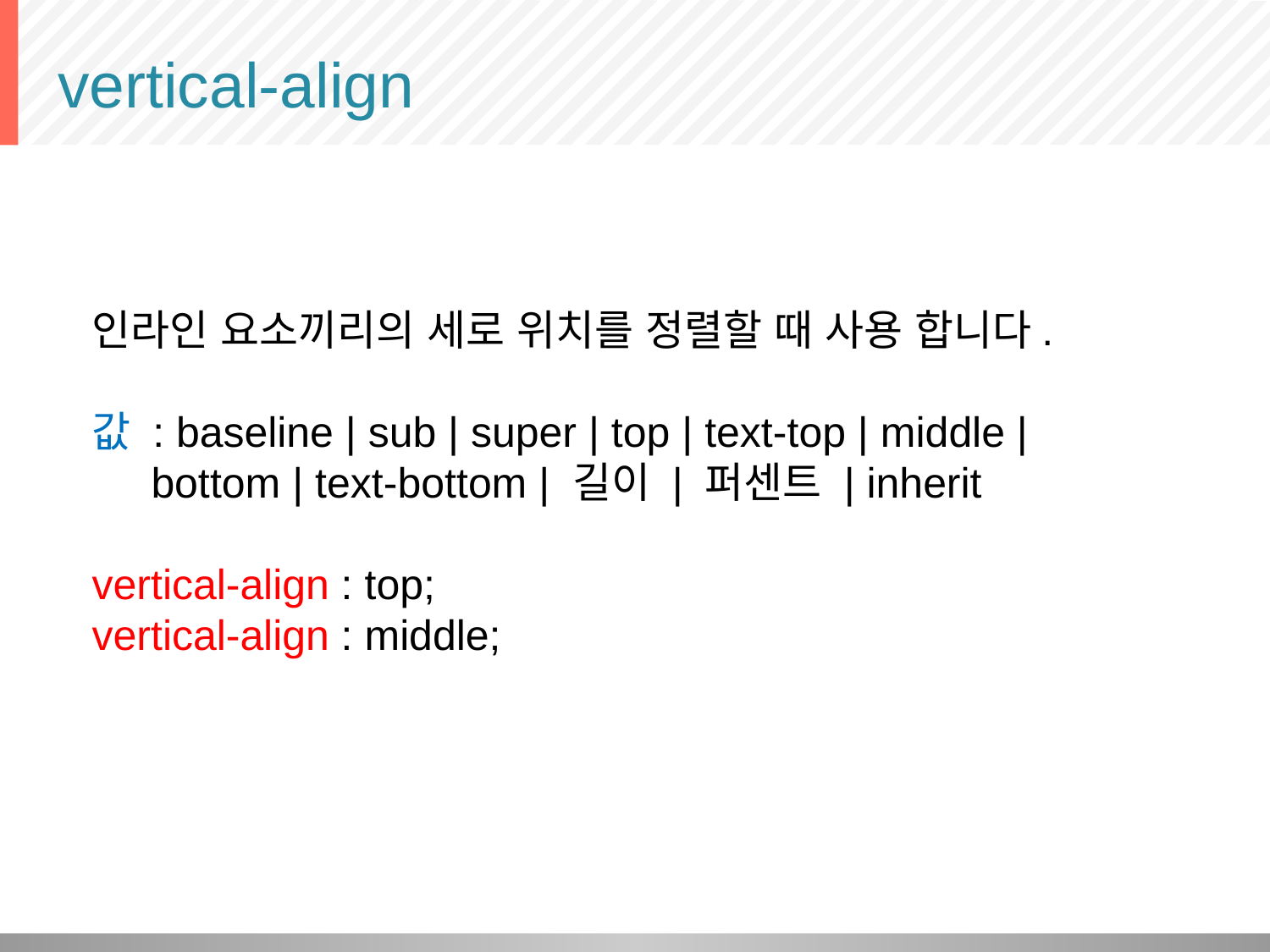

# vertical-align
인라인 요소끼리의 세로 위치를 정렬할 때 사용 합니다.

값 : baseline | sub | super | top | text-top | middle |
     bottom | text-bottom | 길이 | 퍼센트 | inherit

vertical-align : top;
vertical-align : middle;